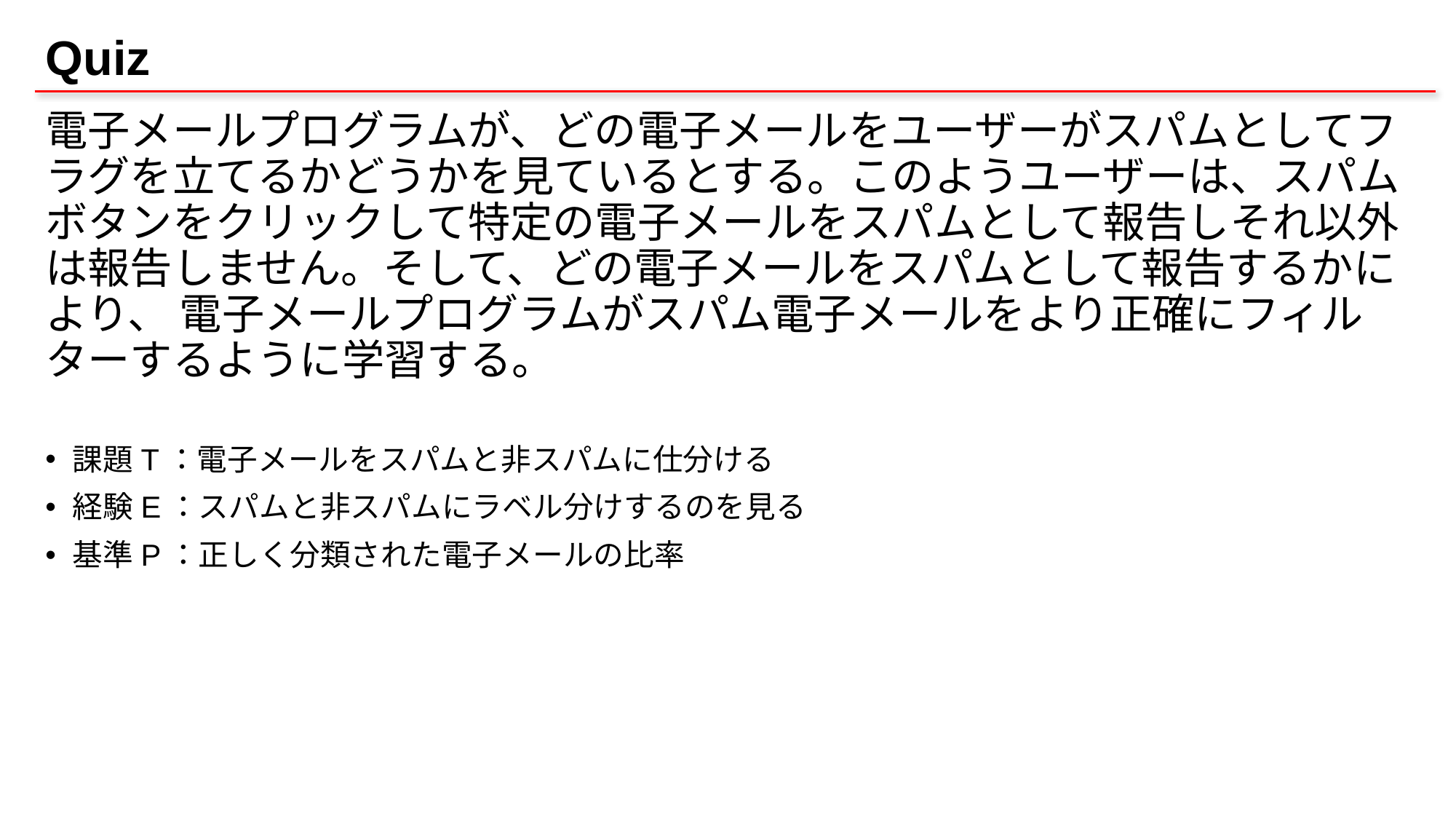

# Quiz
電子メールプログラムが、どの電子メールをユーザーがスパムとしてフラグを立てるかどうかを見ているとする。このようユーザーは、スパムボタンをクリックして特定の電子メールをスパムとして報告しそれ以外は報告しません。そして、どの電子メールをスパムとして報告するかにより、 電子メールプログラムがスパム電子メールをより正確にフィルターするように学習する。

課題T：電子メールをスパムと非スパムに仕分ける
経験E：スパムと非スパムにラベル分けするのを見る
基準P：正しく分類された電子メールの比率